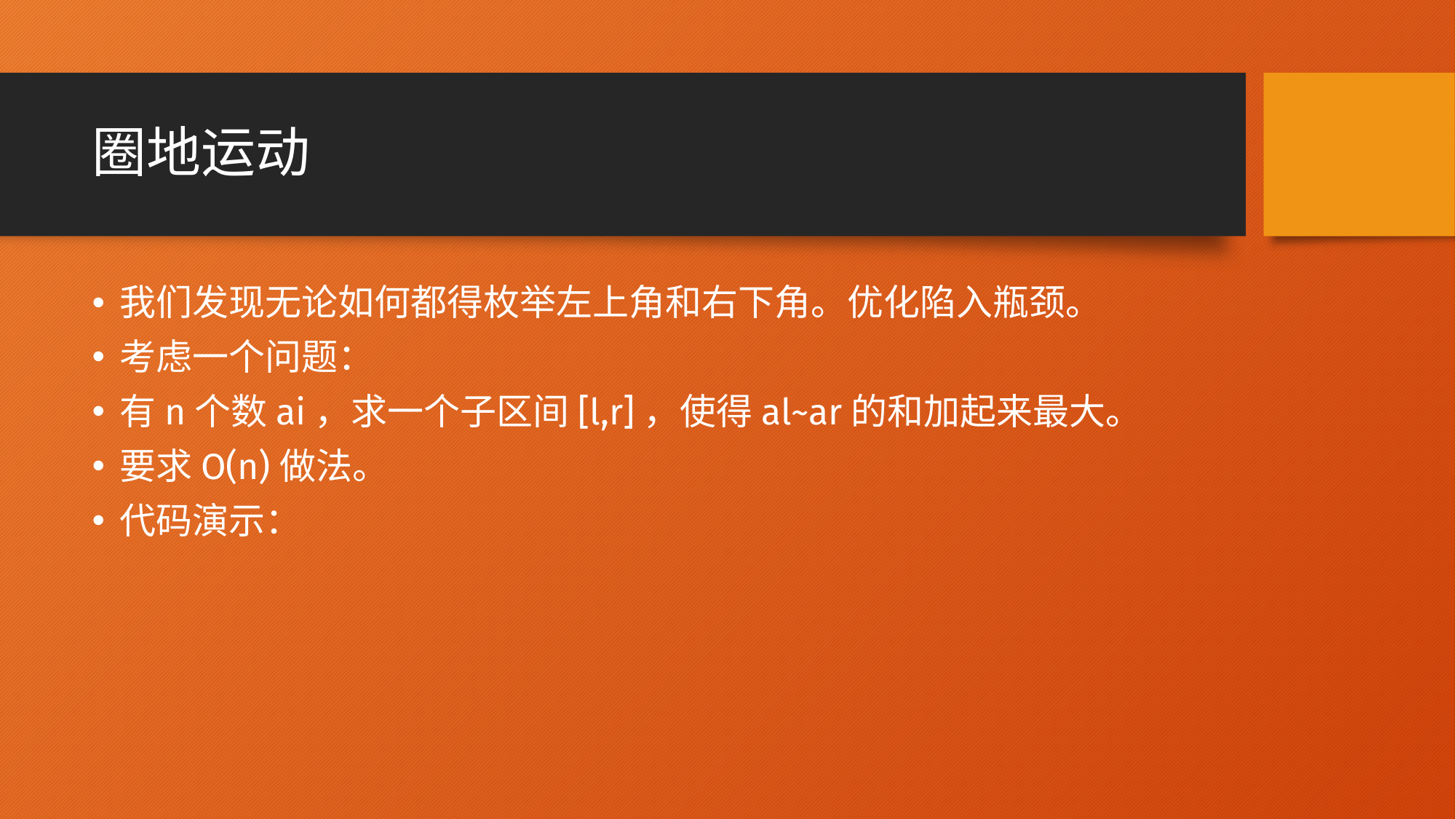

# 圈地运动
我们发现无论如何都得枚举左上角和右下角。优化陷入瓶颈。
考虑一个问题：
有n个数ai，求一个子区间[l,r]，使得al~ar的和加起来最大。
要求O(n)做法。
代码演示：